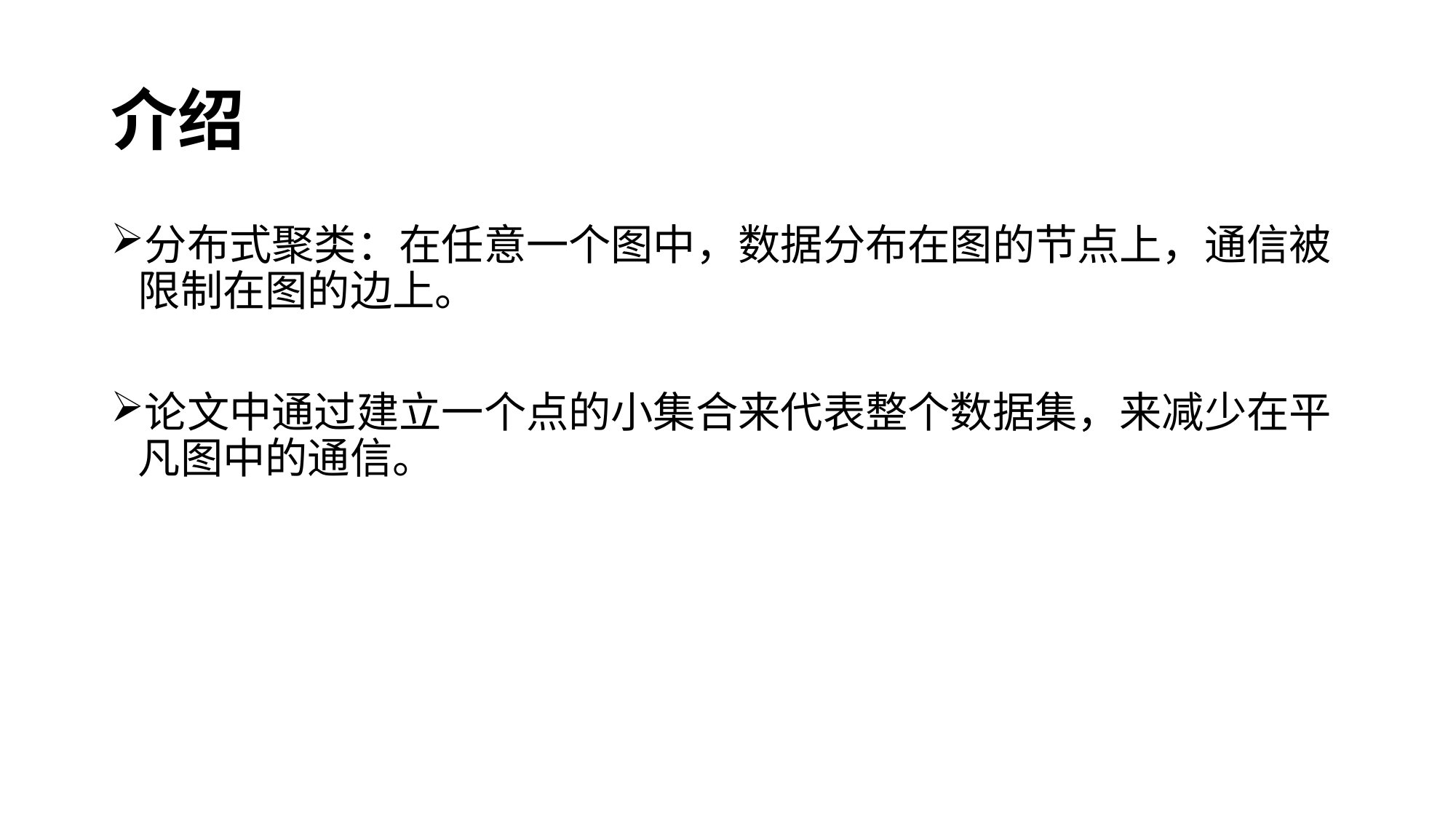

# 介绍
分布式聚类：在任意一个图中，数据分布在图的节点上，通信被限制在图的边上。

论文中通过建立一个点的小集合来代表整个数据集，来减少在平凡图中的通信。